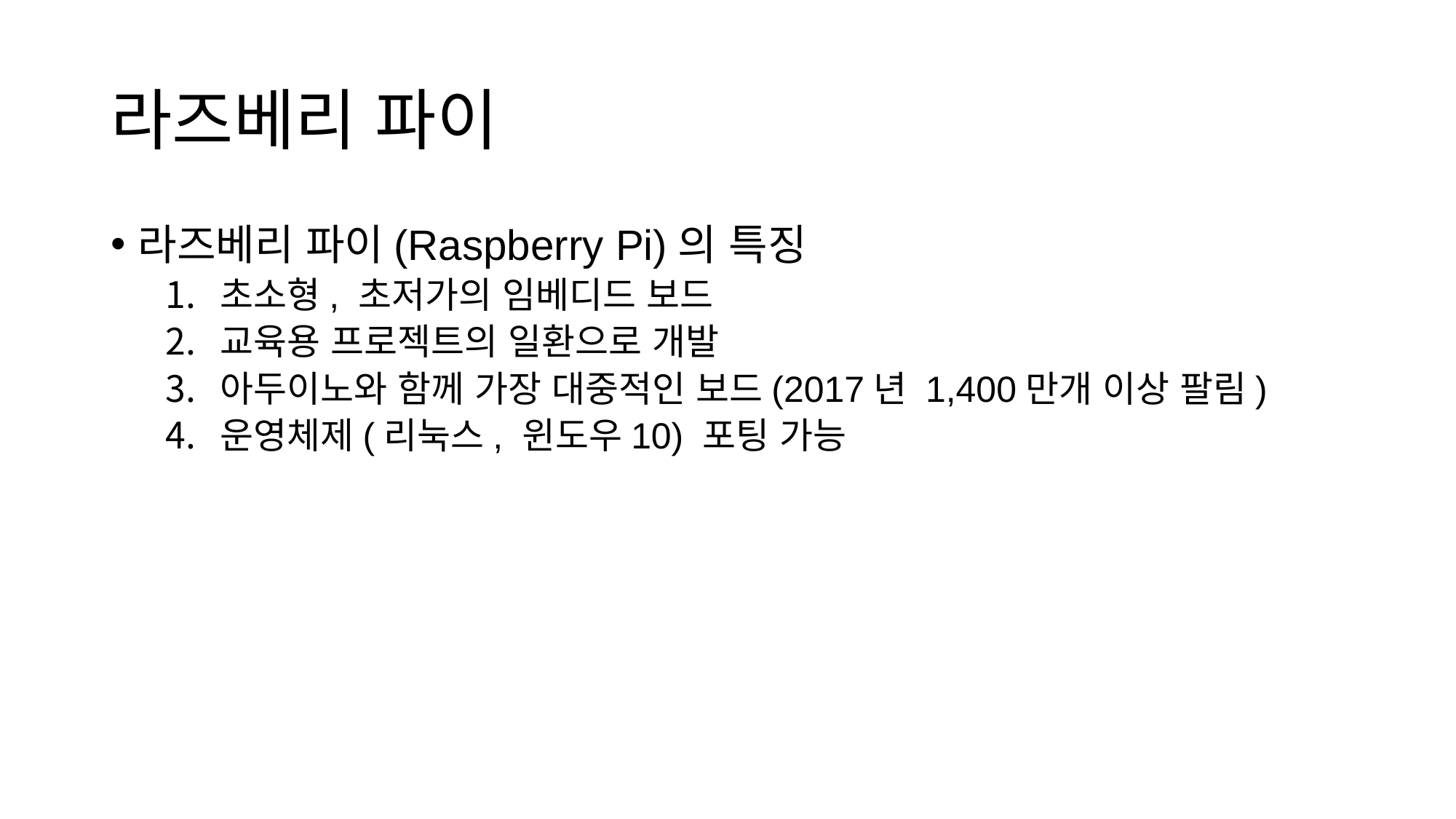

# 라즈베리 파이
라즈베리 파이(Raspberry Pi)의 특징
초소형, 초저가의 임베디드 보드
교육용 프로젝트의 일환으로 개발
아두이노와 함께 가장 대중적인 보드(2017년 1,400만개 이상 팔림)
운영체제(리눅스, 윈도우10) 포팅 가능